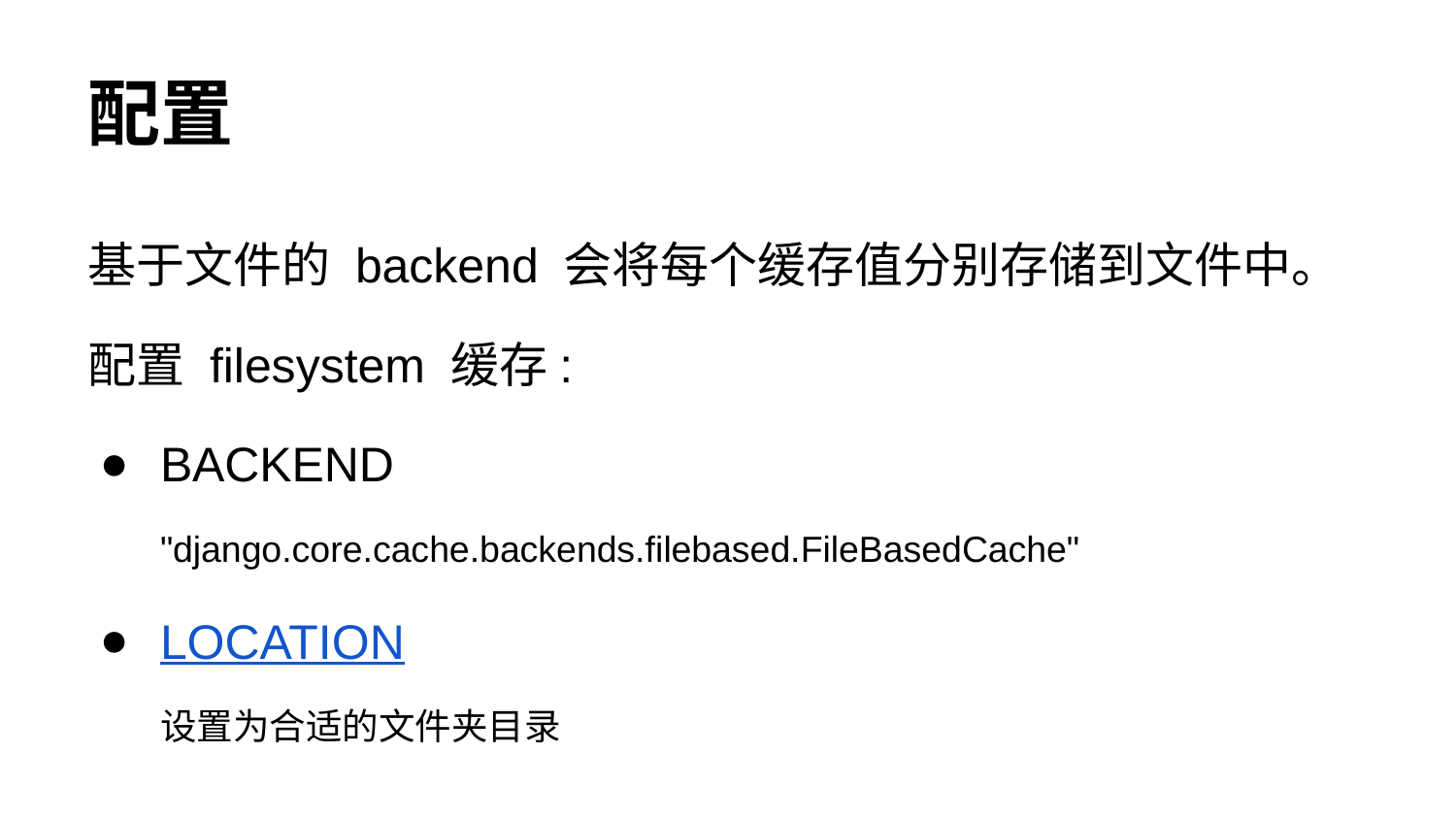

# 配置
基于文件的 backend 会将每个缓存值分别存储到文件中。
配置 filesystem 缓存:
BACKEND
"django.core.cache.backends.filebased.FileBasedCache"
LOCATION
设置为合适的文件夹目录